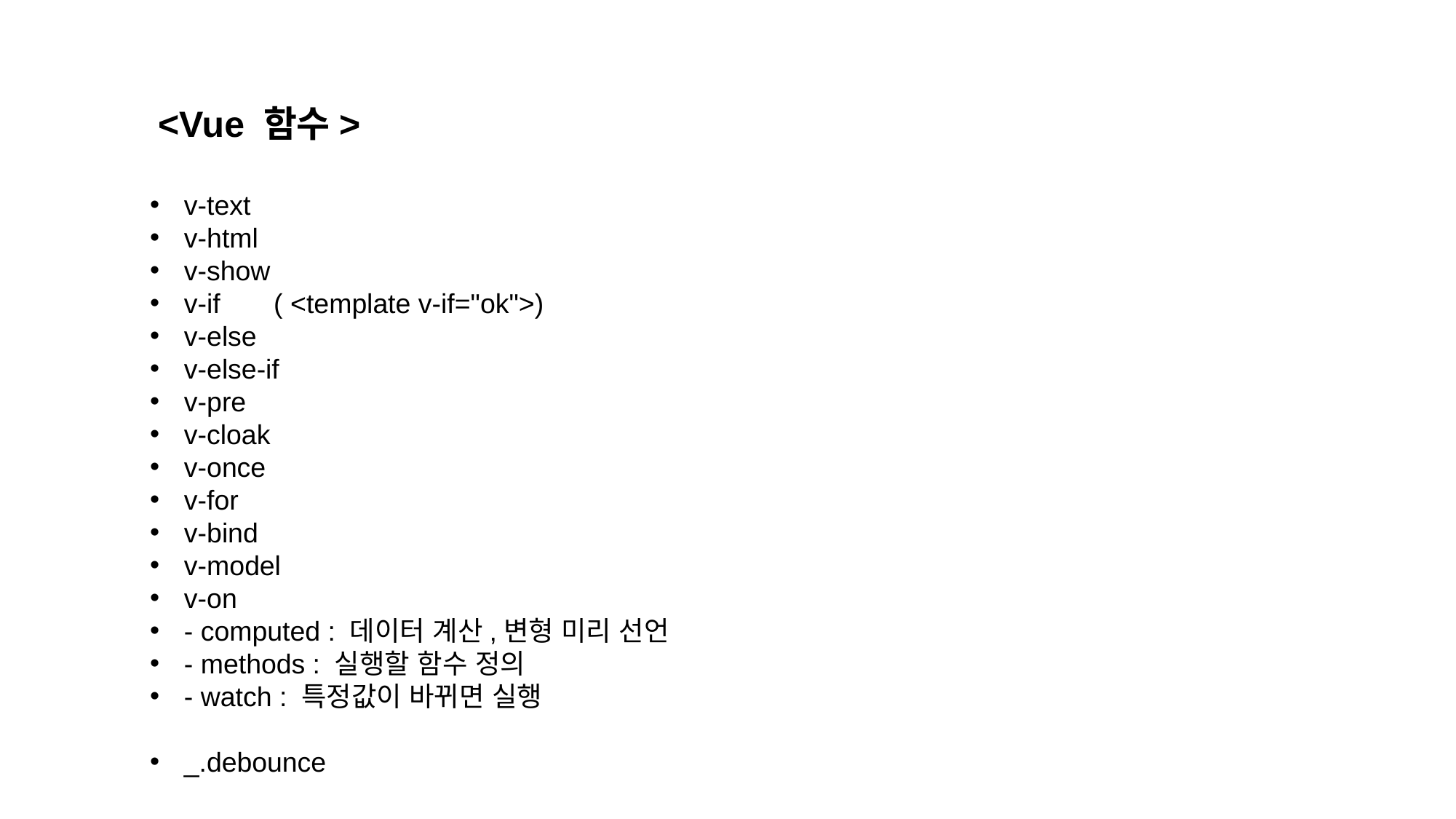

<Vue 함수>
v-text
v-html
v-show
v-if       ( <template v-if="ok">)
v-else
v-else-if
v-pre
v-cloak
v-once
v-for
v-bind
v-model
v-on
- computed : 데이터 계산,변형 미리 선언
- methods : 실행할 함수 정의
- watch : 특정값이 바뀌면 실행

_.debounce